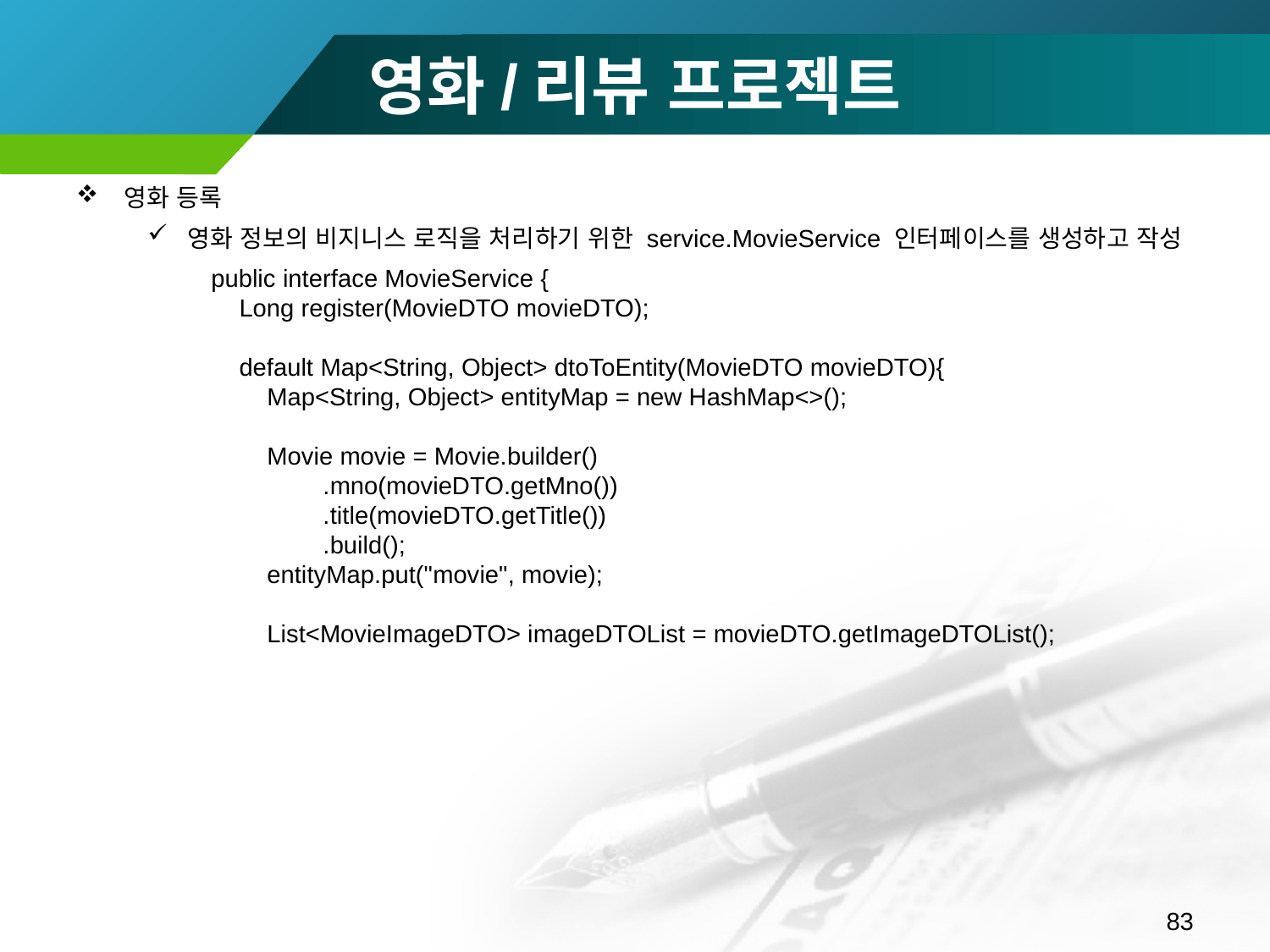

# 영화/리뷰 프로젝트
영화 등록
영화 정보의 비지니스 로직을 처리하기 위한 service.MovieService 인터페이스를 생성하고 작성
public interface MovieService {
    Long register(MovieDTO movieDTO);

    default Map<String, Object> dtoToEntity(MovieDTO movieDTO){
        Map<String, Object> entityMap = new HashMap<>();

        Movie movie = Movie.builder()
                .mno(movieDTO.getMno())
                .title(movieDTO.getTitle())
                .build();
        entityMap.put("movie", movie);

        List<MovieImageDTO> imageDTOList = movieDTO.getImageDTOList();

83